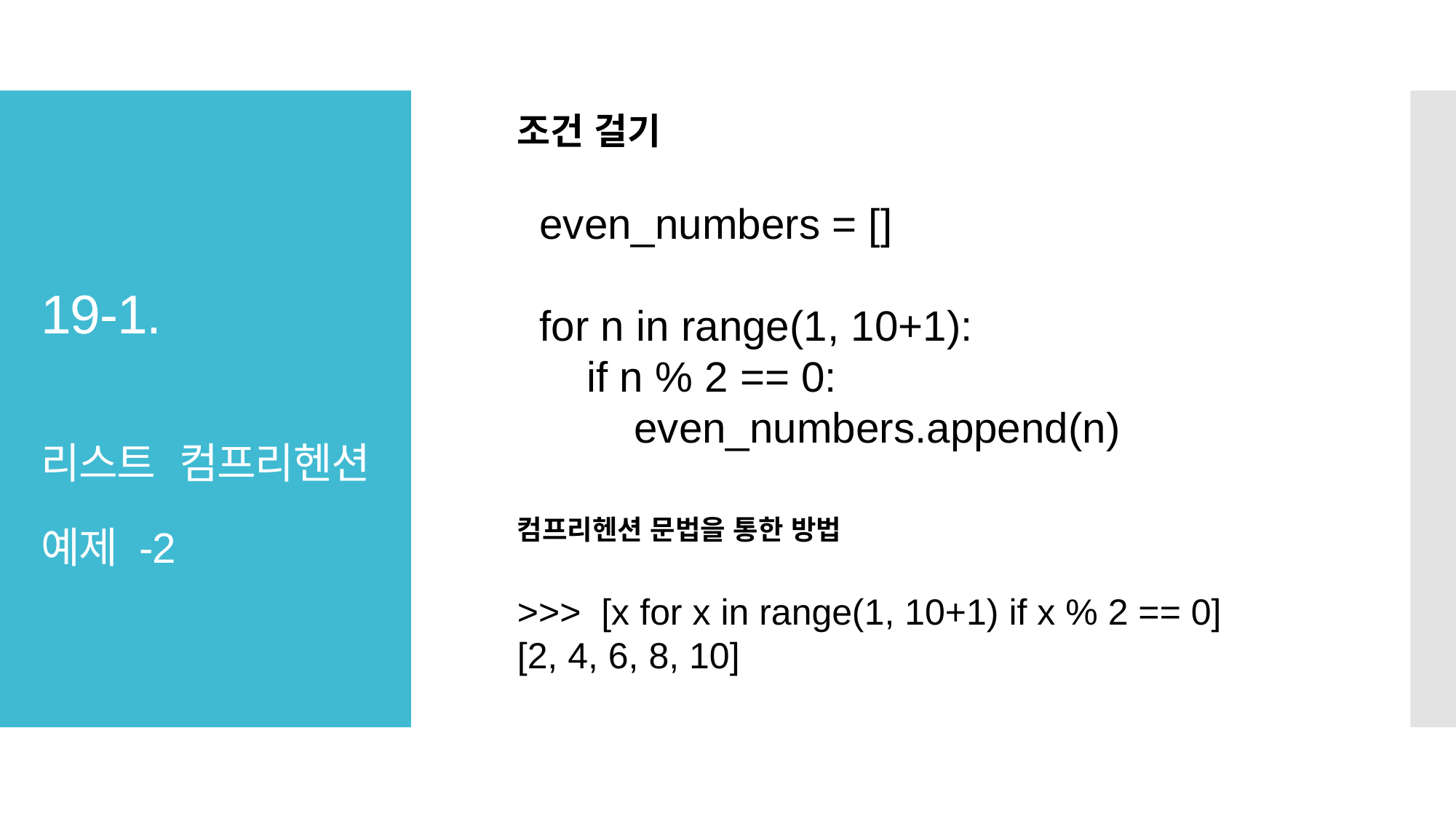

조건 걸기
# 19-1. 리스트 컴프리헨션 예제 -2
even_numbers = []

for n in range(1, 10+1):
    if n % 2 == 0:
        even_numbers.append(n)
컴프리헨션 문법을 통한 방법
>>>  [x for x in range(1, 10+1) if x % 2 == 0]
[2, 4, 6, 8, 10]